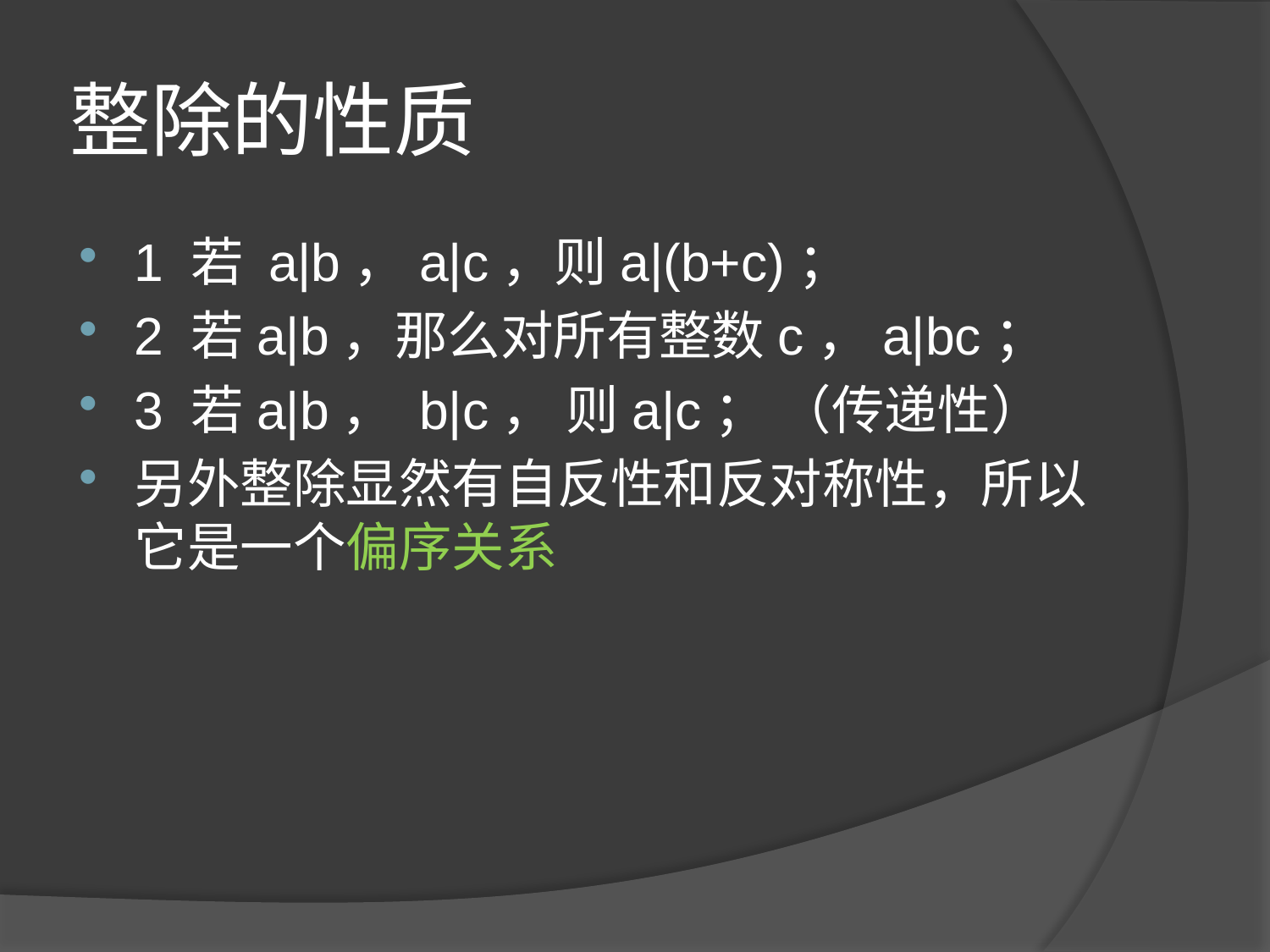

# 整除的性质
1 若 a|b，a|c，则a|(b+c)；
2 若a|b，那么对所有整数c，a|bc；
3 若a|b， b|c， 则a|c； （传递性）
另外整除显然有自反性和反对称性，所以它是一个偏序关系